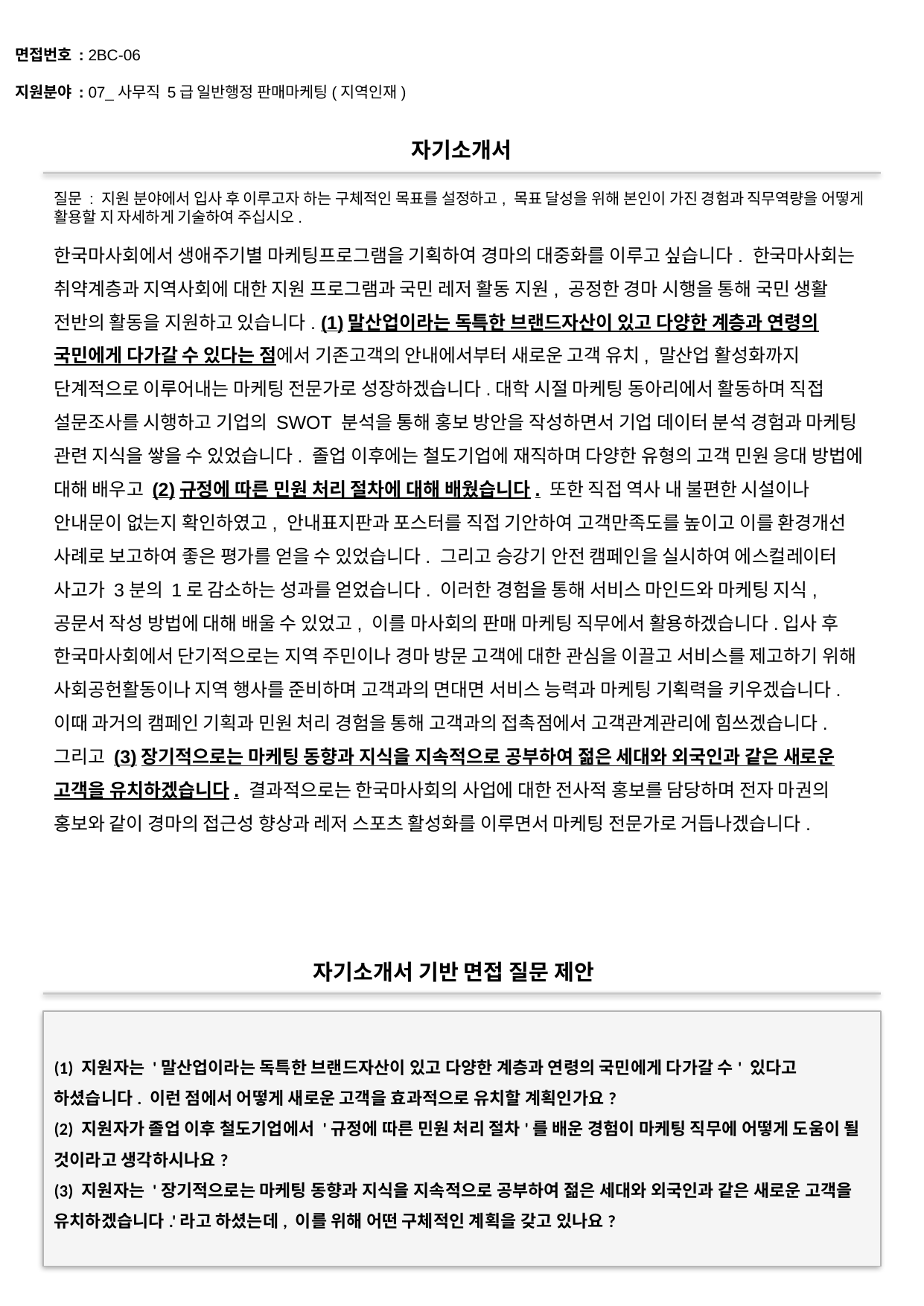

면접번호 : 2BC-06

지원분야 : 07_사무직 5급 일반행정 판매마케팅(지역인재)
#

자기소개서

질문 : 지원 분야에서 입사 후 이루고자 하는 구체적인 목표를 설정하고, 목표 달성을 위해 본인이 가진 경험과 직무역량을 어떻게 활용할 지 자세하게 기술하여 주십시오.

한국마사회에서 생애주기별 마케팅프로그램을 기획하여 경마의 대중화를 이루고 싶습니다. 한국마사회는 취약계층과 지역사회에 대한 지원 프로그램과 국민 레저 활동 지원, 공정한 경마 시행을 통해 국민 생활 전반의 활동을 지원하고 있습니다. (1)말산업이라는 독특한 브랜드자산이 있고 다양한 계층과 연령의 국민에게 다가갈 수 있다는 점에서 기존고객의 안내에서부터 새로운 고객 유치, 말산업 활성화까지 단계적으로 이루어내는 마케팅 전문가로 성장하겠습니다.대학 시절 마케팅 동아리에서 활동하며 직접 설문조사를 시행하고 기업의 SWOT 분석을 통해 홍보 방안을 작성하면서 기업 데이터 분석 경험과 마케팅 관련 지식을 쌓을 수 있었습니다. 졸업 이후에는 철도기업에 재직하며 다양한 유형의 고객 민원 응대 방법에 대해 배우고 (2)규정에 따른 민원 처리 절차에 대해 배웠습니다. 또한 직접 역사 내 불편한 시설이나 안내문이 없는지 확인하였고, 안내표지판과 포스터를 직접 기안하여 고객만족도를 높이고 이를 환경개선 사례로 보고하여 좋은 평가를 얻을 수 있었습니다. 그리고 승강기 안전 캠페인을 실시하여 에스컬레이터 사고가 3분의 1로 감소하는 성과를 얻었습니다. 이러한 경험을 통해 서비스 마인드와 마케팅 지식, 공문서 작성 방법에 대해 배울 수 있었고, 이를 마사회의 판매 마케팅 직무에서 활용하겠습니다.입사 후 한국마사회에서 단기적으로는 지역 주민이나 경마 방문 고객에 대한 관심을 이끌고 서비스를 제고하기 위해 사회공헌활동이나 지역 행사를 준비하며 고객과의 면대면 서비스 능력과 마케팅 기획력을 키우겠습니다. 이때 과거의 캠페인 기획과 민원 처리 경험을 통해 고객과의 접촉점에서 고객관계관리에 힘쓰겠습니다. 그리고 (3)장기적으로는 마케팅 동향과 지식을 지속적으로 공부하여 젊은 세대와 외국인과 같은 새로운 고객을 유치하겠습니다. 결과적으로는 한국마사회의 사업에 대한 전사적 홍보를 담당하며 전자 마권의 홍보와 같이 경마의 접근성 향상과 레저 스포츠 활성화를 이루면서 마케팅 전문가로 거듭나겠습니다.

자기소개서 기반 면접 질문 제안

(1) 지원자는 '말산업이라는 독특한 브랜드자산이 있고 다양한 계층과 연령의 국민에게 다가갈 수' 있다고 하셨습니다. 이런 점에서 어떻게 새로운 고객을 효과적으로 유치할 계획인가요?
(2) 지원자가 졸업 이후 철도기업에서 '규정에 따른 민원 처리 절차'를 배운 경험이 마케팅 직무에 어떻게 도움이 될 것이라고 생각하시나요?
(3) 지원자는 '장기적으로는 마케팅 동향과 지식을 지속적으로 공부하여 젊은 세대와 외국인과 같은 새로운 고객을 유치하겠습니다.'라고 하셨는데, 이를 위해 어떤 구체적인 계획을 갖고 있나요?